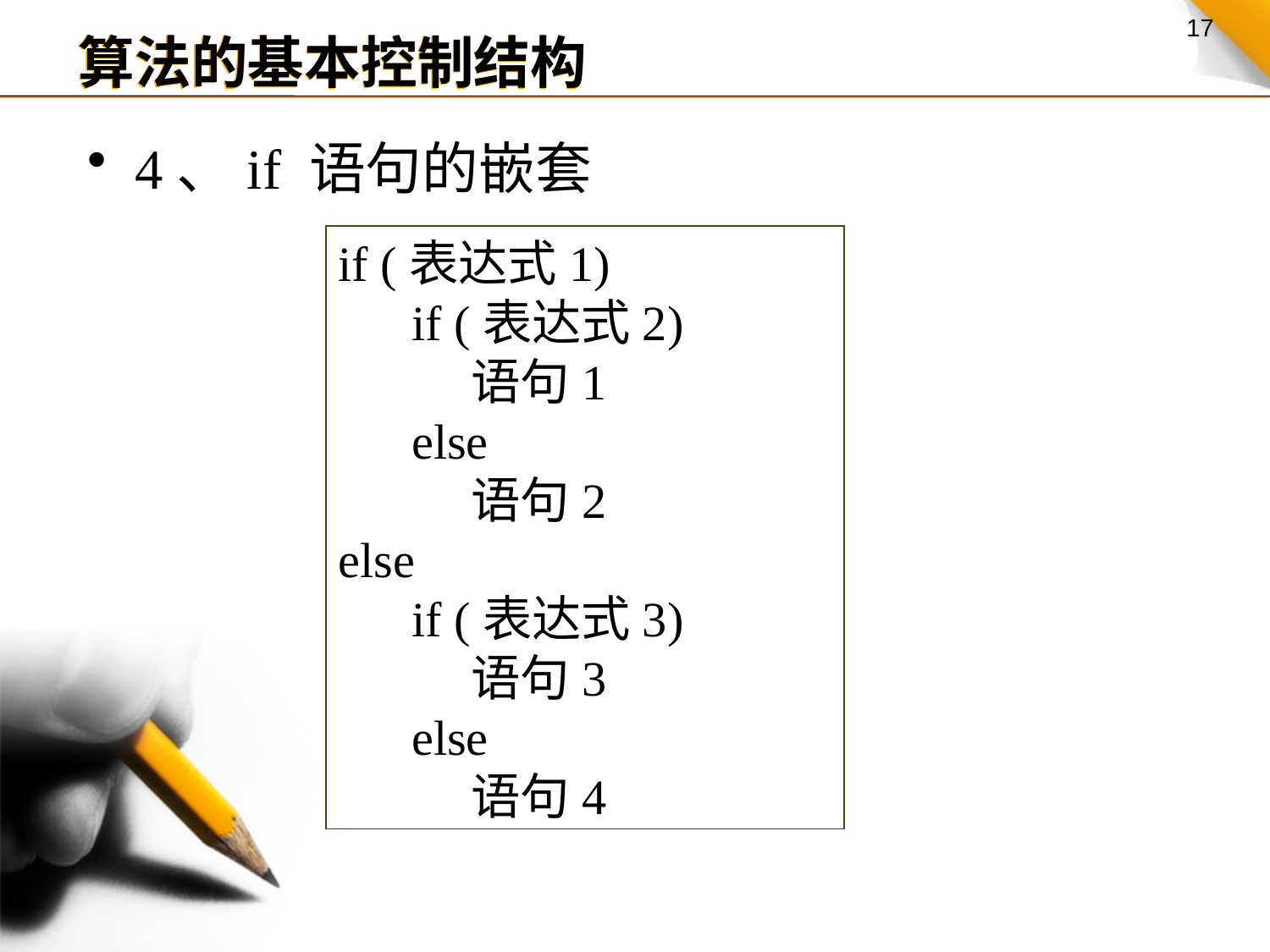

算法的基本控制结构
4、if 语句的嵌套
if (表达式1)
      if (表达式2)
           语句1
      else
           语句2
else
      if (表达式3)
           语句3
      else
           语句4